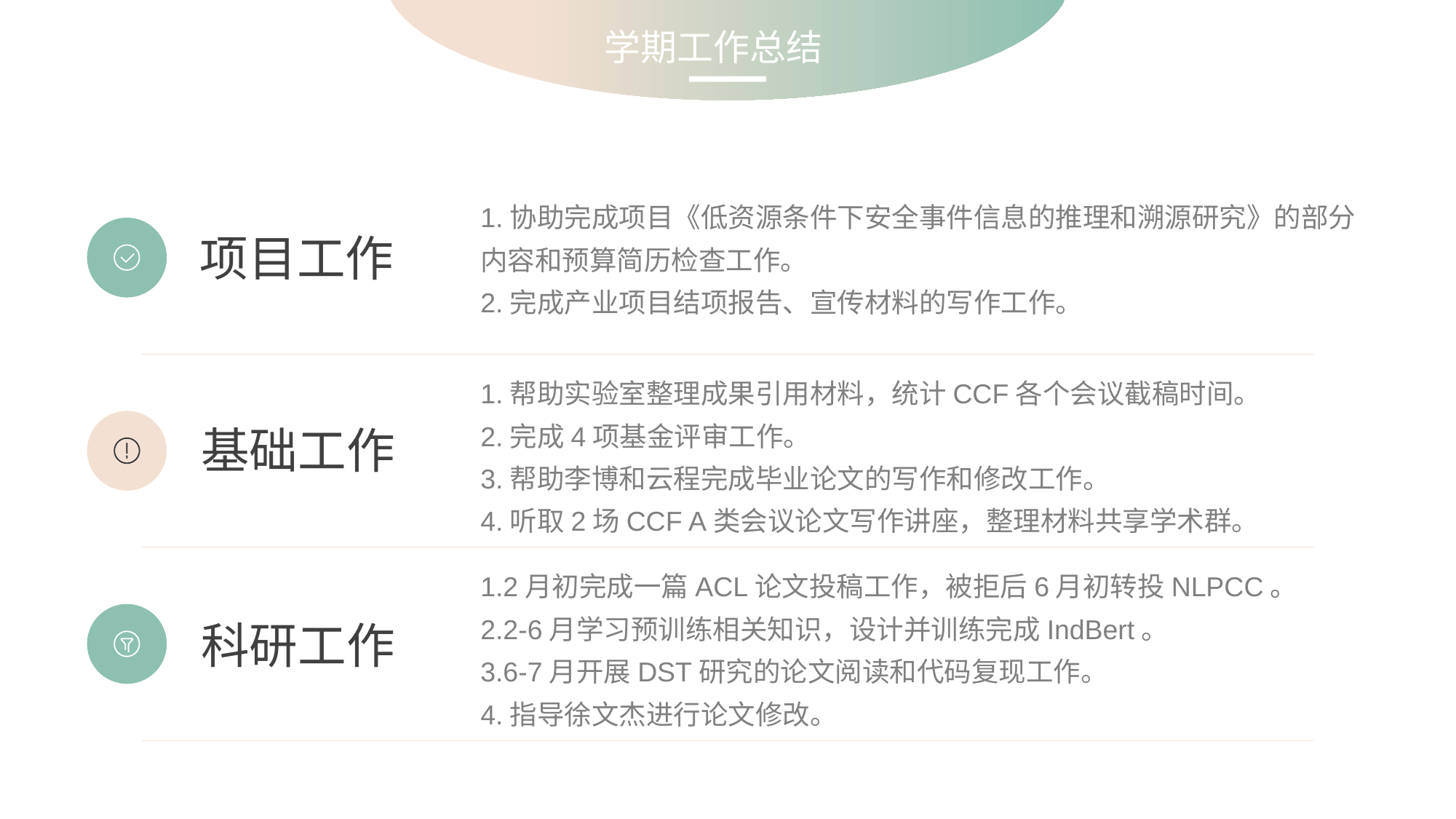

学期工作总结

1.协助完成项目《低资源条件下安全事件信息的推理和溯源研究》的部分内容和预算简历检查工作。
2.完成产业项目结项报告、宣传材料的写作工作。

项目工作

1.帮助实验室整理成果引用材料，统计CCF各个会议截稿时间。
2.完成4项基金评审工作。
3.帮助李博和云程完成毕业论文的写作和修改工作。
4.听取2场CCF A类会议论文写作讲座，整理材料共享学术群。

基础工作

1.2月初完成一篇ACL论文投稿工作，被拒后6月初转投NLPCC。
2.2-6月学习预训练相关知识，设计并训练完成IndBert。
3.6-7月开展DST研究的论文阅读和代码复现工作。
4.指导徐文杰进行论文修改。

科研工作